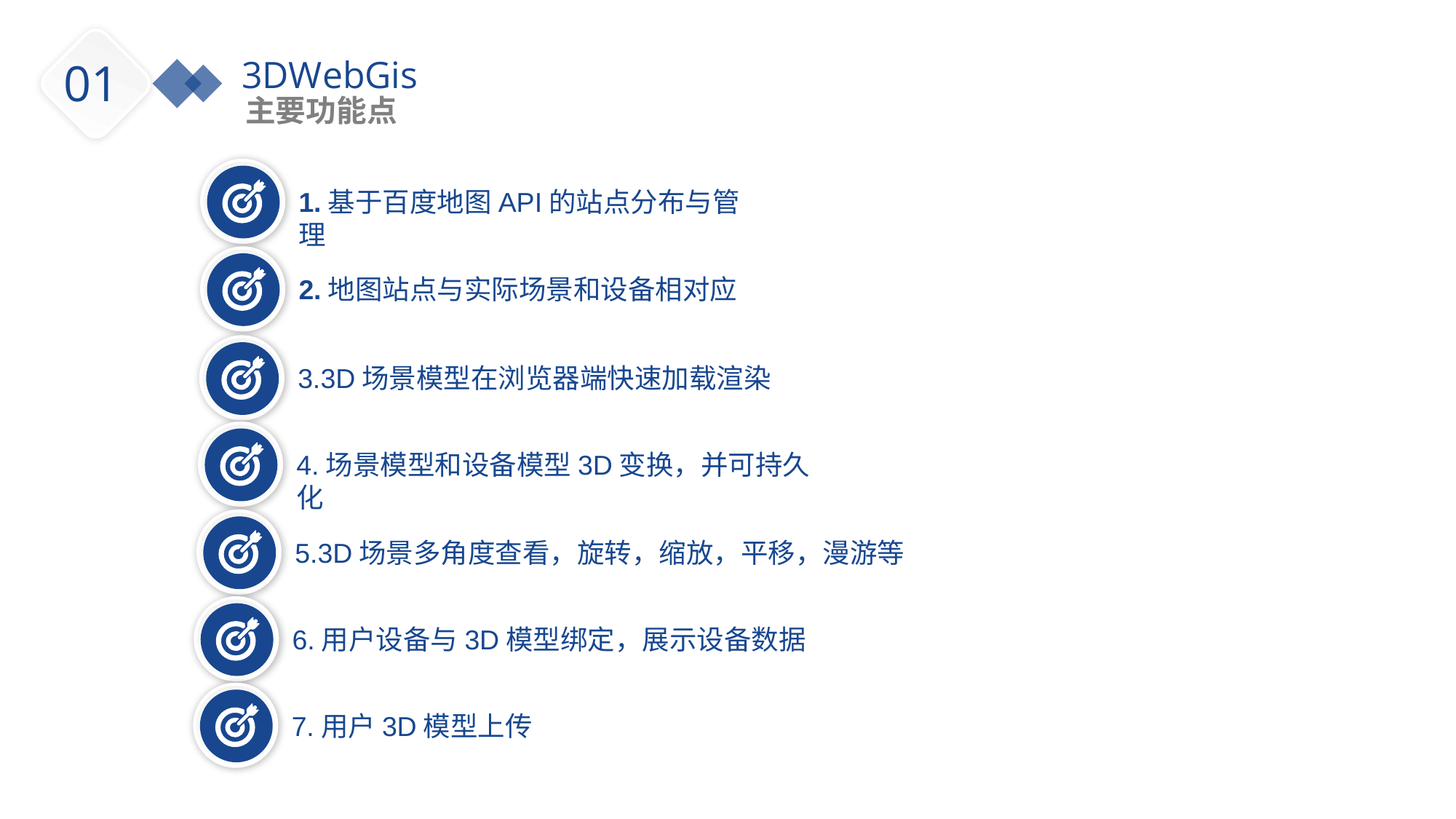

3DWebGis
主要功能点
01

1.基于百度地图API的站点分布与管理

2.地图站点与实际场景和设备相对应

3.3D场景模型在浏览器端快速加载渲染

4.场景模型和设备模型3D变换，并可持久化

5.3D场景多角度查看，旋转，缩放，平移，漫游等

6.用户设备与3D模型绑定，展示设备数据

7.用户3D模型上传